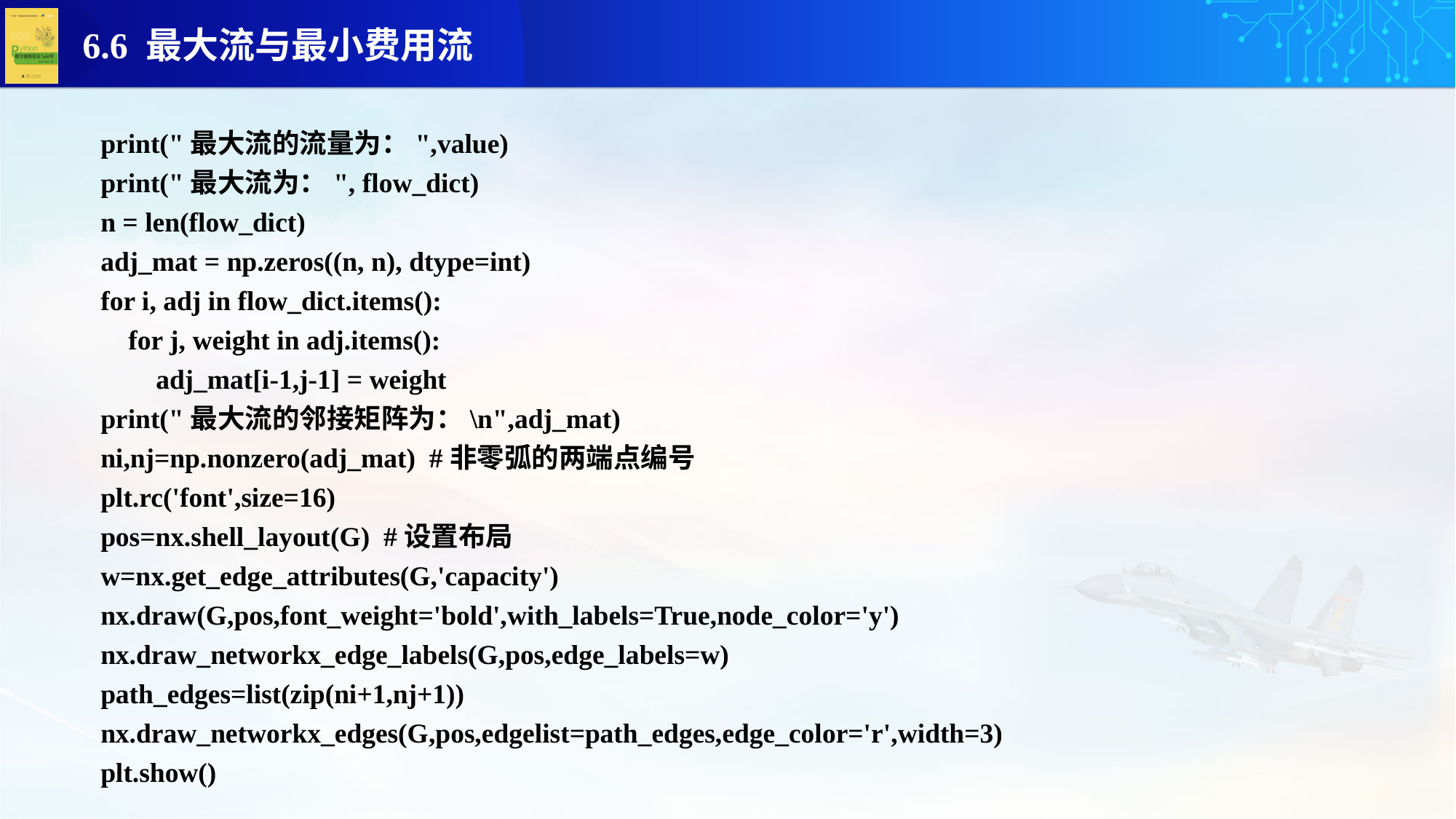

print("最大流的流量为：",value)
print("最大流为：", flow_dict)
n = len(flow_dict)
adj_mat = np.zeros((n, n), dtype=int)
for i, adj in flow_dict.items():
    for j, weight in adj.items():
        adj_mat[i-1,j-1] = weight
print("最大流的邻接矩阵为：\n",adj_mat)
ni,nj=np.nonzero(adj_mat)  #非零弧的两端点编号
plt.rc('font',size=16)
pos=nx.shell_layout(G)  #设置布局
w=nx.get_edge_attributes(G,'capacity')
nx.draw(G,pos,font_weight='bold',with_labels=True,node_color='y')
nx.draw_networkx_edge_labels(G,pos,edge_labels=w)
path_edges=list(zip(ni+1,nj+1))
nx.draw_networkx_edges(G,pos,edgelist=path_edges,edge_color='r',width=3)
plt.show()